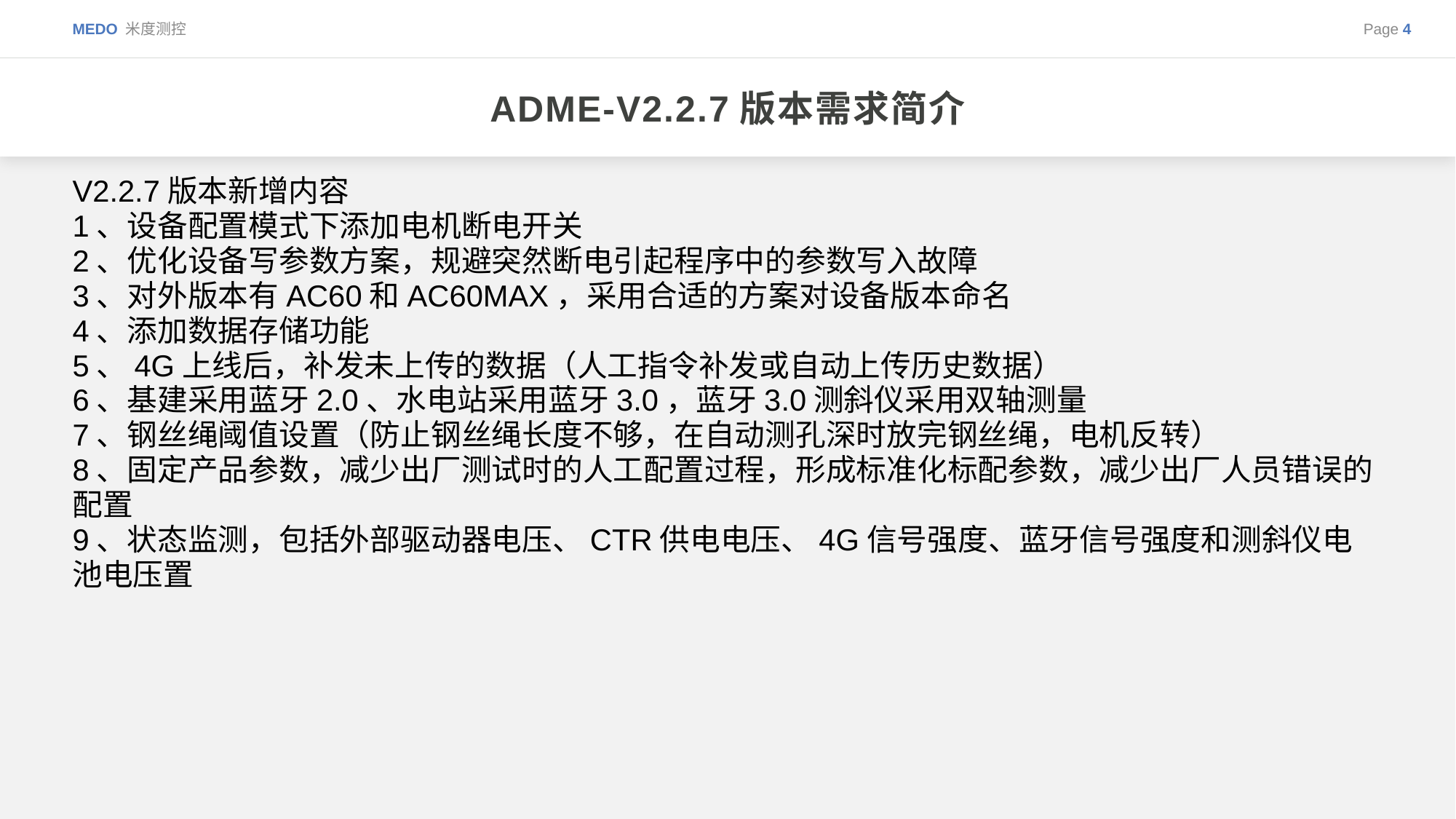

# ADME-V2.2.7版本需求简介
Page 4

MEDO 米度测控

V2.2.7版本新增内容
1、设备配置模式下添加电机断电开关
2、优化设备写参数方案，规避突然断电引起程序中的参数写入故障
3、对外版本有AC60和AC60MAX，采用合适的方案对设备版本命名
4、添加数据存储功能
5、4G上线后，补发未上传的数据（人工指令补发或自动上传历史数据）
6、基建采用蓝牙2.0、水电站采用蓝牙3.0，蓝牙3.0测斜仪采用双轴测量
7、钢丝绳阈值设置（防止钢丝绳长度不够，在自动测孔深时放完钢丝绳，电机反转）
8、固定产品参数，减少出厂测试时的人工配置过程，形成标准化标配参数，减少出厂人员错误的配置
9、状态监测，包括外部驱动器电压、CTR供电电压、4G信号强度、蓝牙信号强度和测斜仪电池电压置